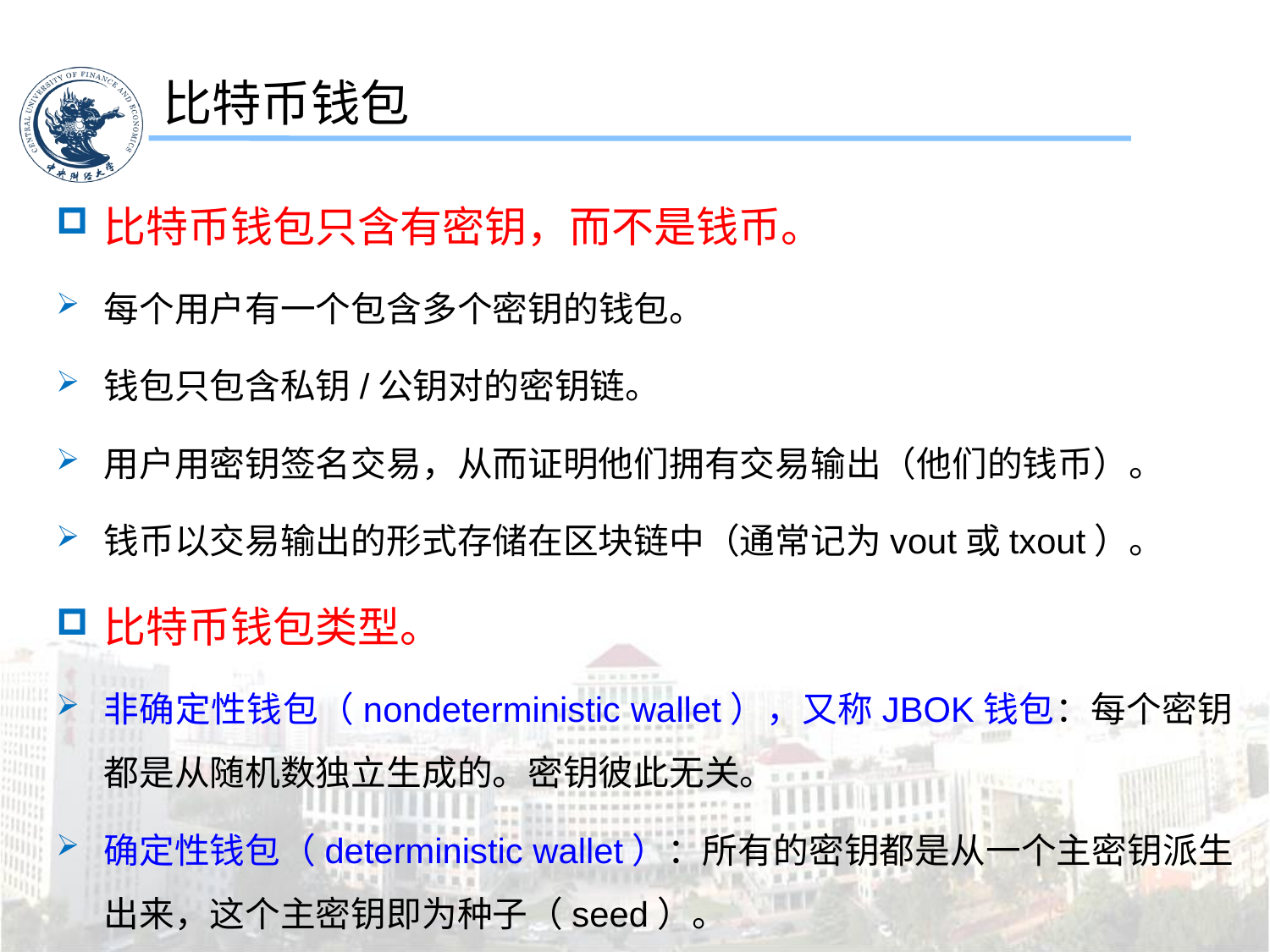

比特币钱包
比特币钱包只含有密钥，而不是钱币。
每个用户有一个包含多个密钥的钱包。
钱包只包含私钥/公钥对的密钥链。
用户用密钥签名交易，从而证明他们拥有交易输出（他们的钱币）。
钱币以交易输出的形式存储在区块链中（通常记为vout或txout）。
比特币钱包类型。
非确定性钱包（nondeterministic wallet），又称JBOK钱包：每个密钥都是从随机数独立生成的。密钥彼此无关。
确定性钱包（deterministic wallet）：所有的密钥都是从一个主密钥派生出来，这个主密钥即为种子（seed）。